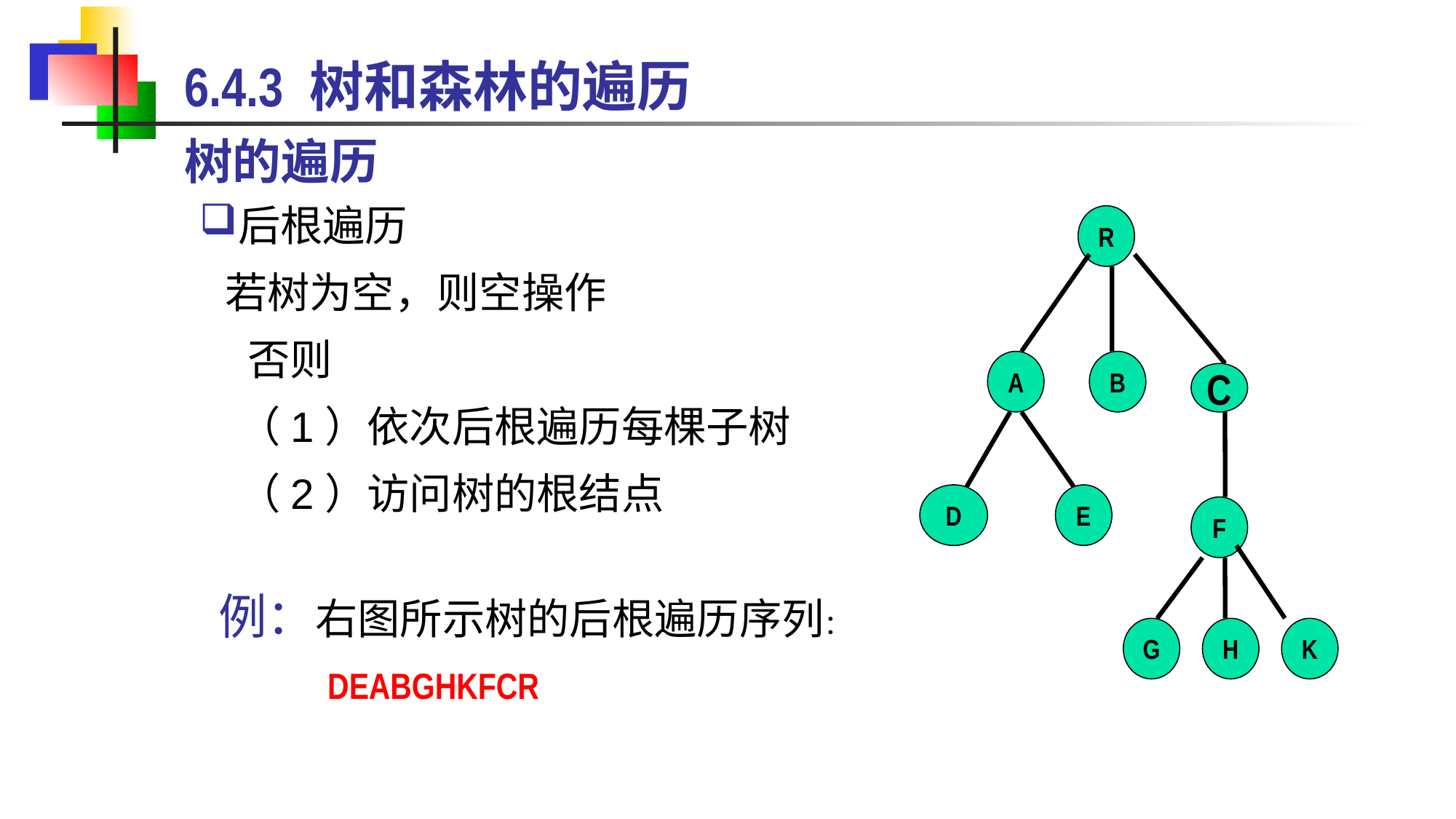

6.4.3 树和森林的遍历
树的遍历
后根遍历
   若树为空，则空操作
    否则
   （1）依次后根遍历每棵子树
   （2）访问树的根结点
R

A
B
C

D
E
F

G
H
K
例：右图所示树的后根遍历序列：
	DEABGHKFCR